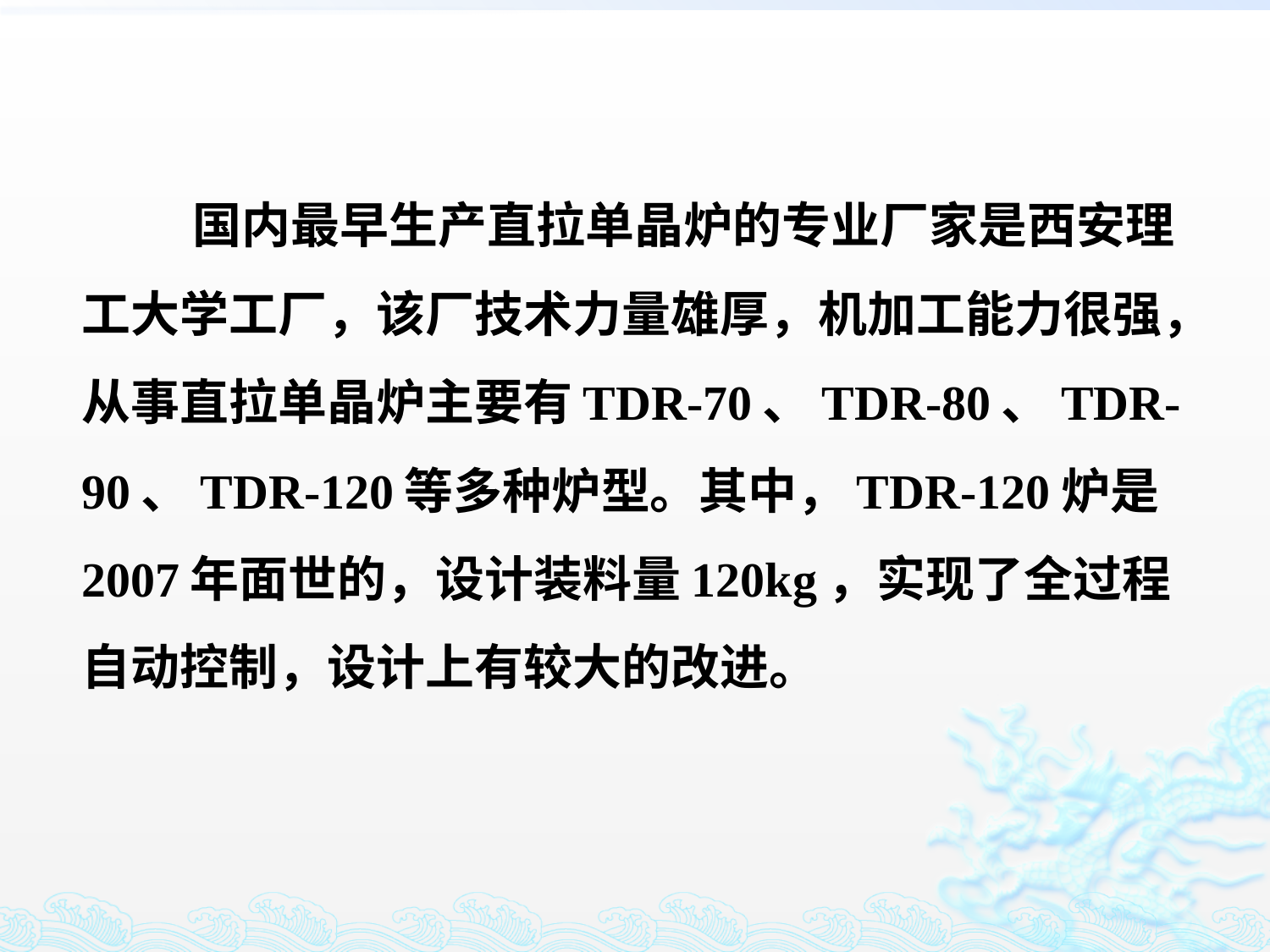

国内最早生产直拉单晶炉的专业厂家是西安理工大学工厂，该厂技术力量雄厚，机加工能力很强，从事直拉单晶炉主要有TDR-70、TDR-80、TDR-90、TDR-120等多种炉型。其中，TDR-120炉是2007年面世的，设计装料量120kg，实现了全过程自动控制，设计上有较大的改进。